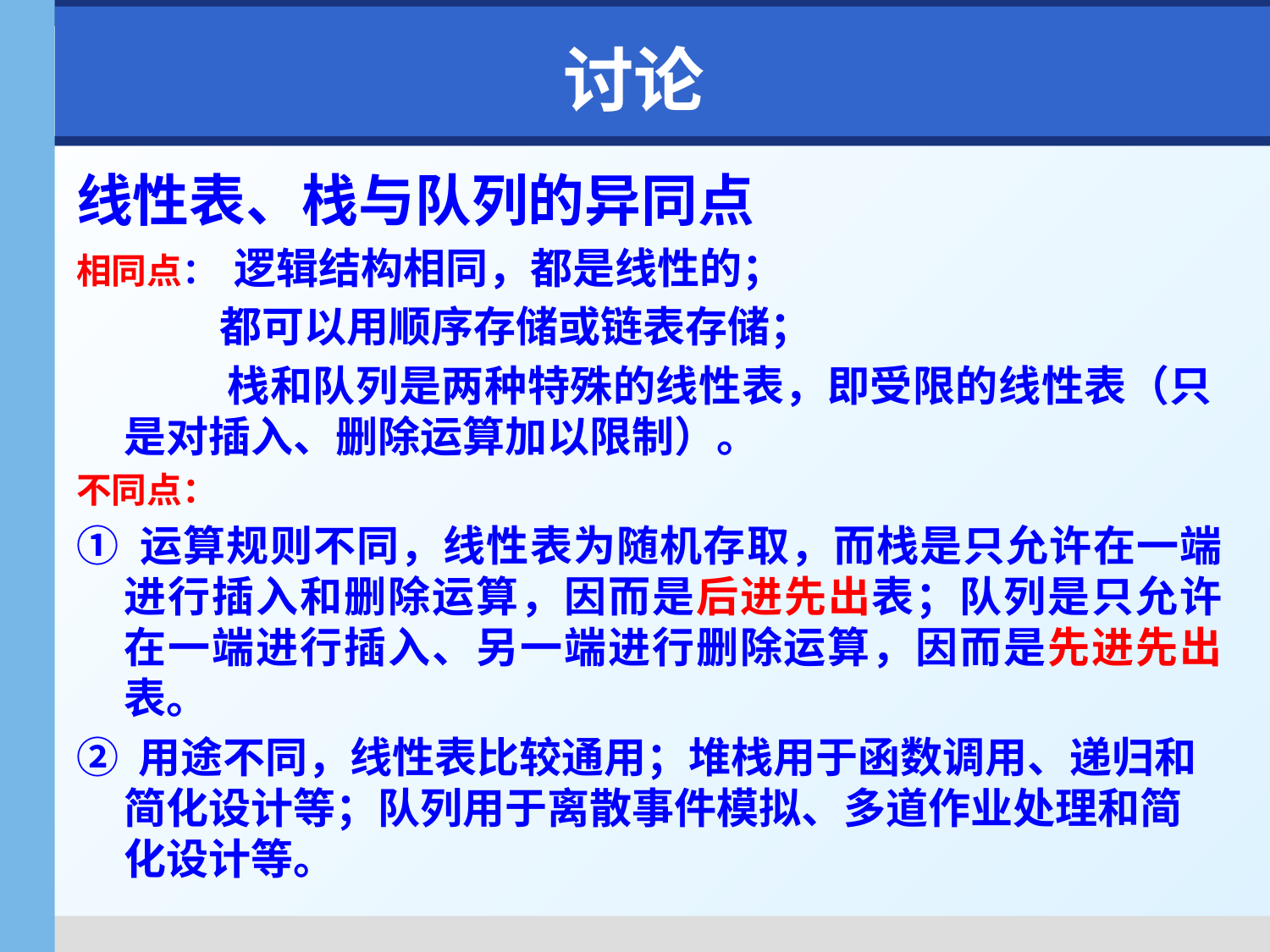

# 讨论
线性表、栈与队列的异同点
相同点：  逻辑结构相同，都是线性的；
              都可以用顺序存储或链表存储；
              栈和队列是两种特殊的线性表，即受限的线性表（只  是对插入、删除运算加以限制）。
不同点：
① 运算规则不同，线性表为随机存取，而栈是只允许在一端进行插入和删除运算，因而是后进先出表；队列是只允许在一端进行插入、另一端进行删除运算，因而是先进先出表。
② 用途不同，线性表比较通用；堆栈用于函数调用、递归和简化设计等；队列用于离散事件模拟、多道作业处理和简化设计等。